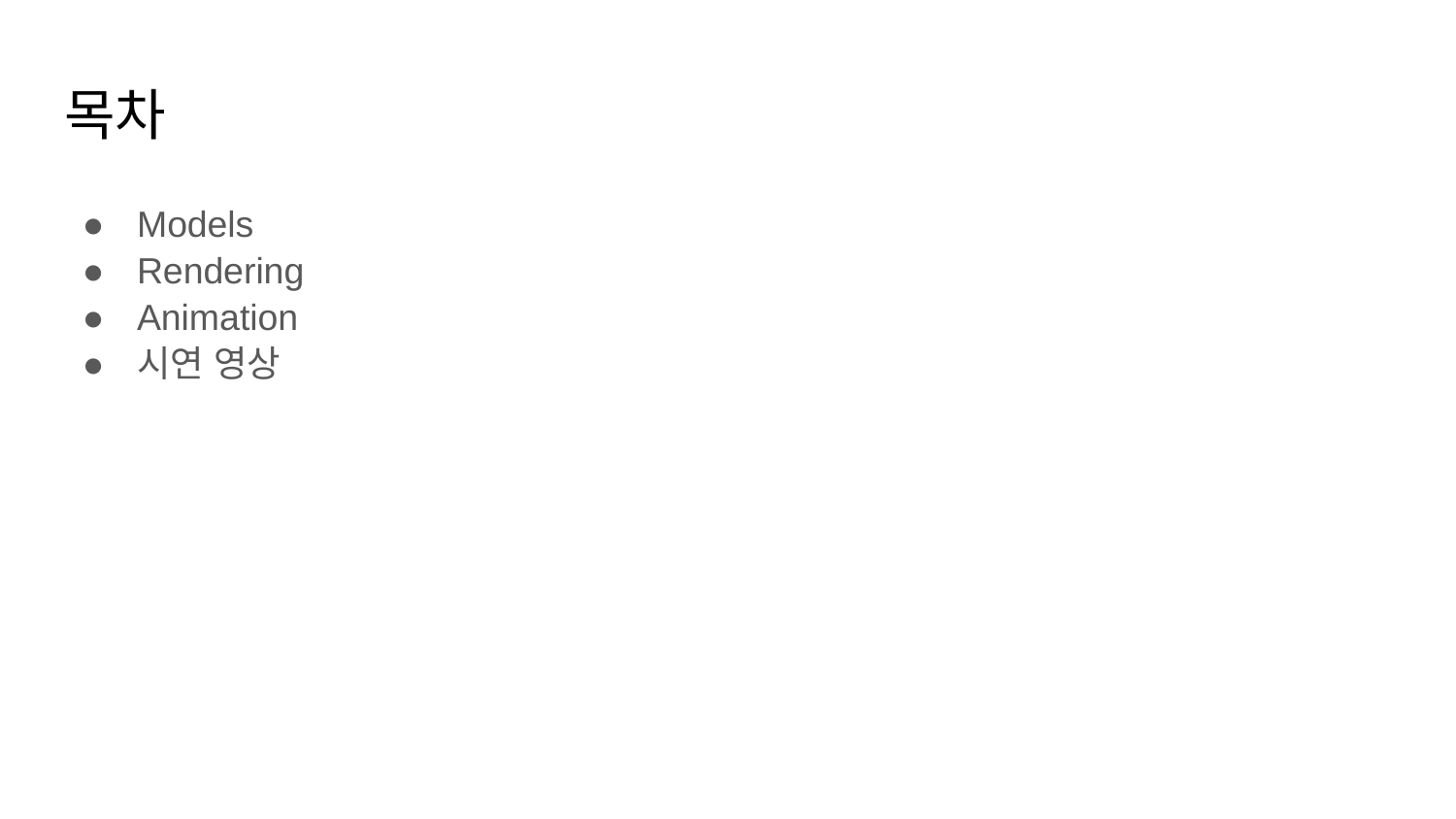

# 목차
Models
Rendering
Animation
시연 영상